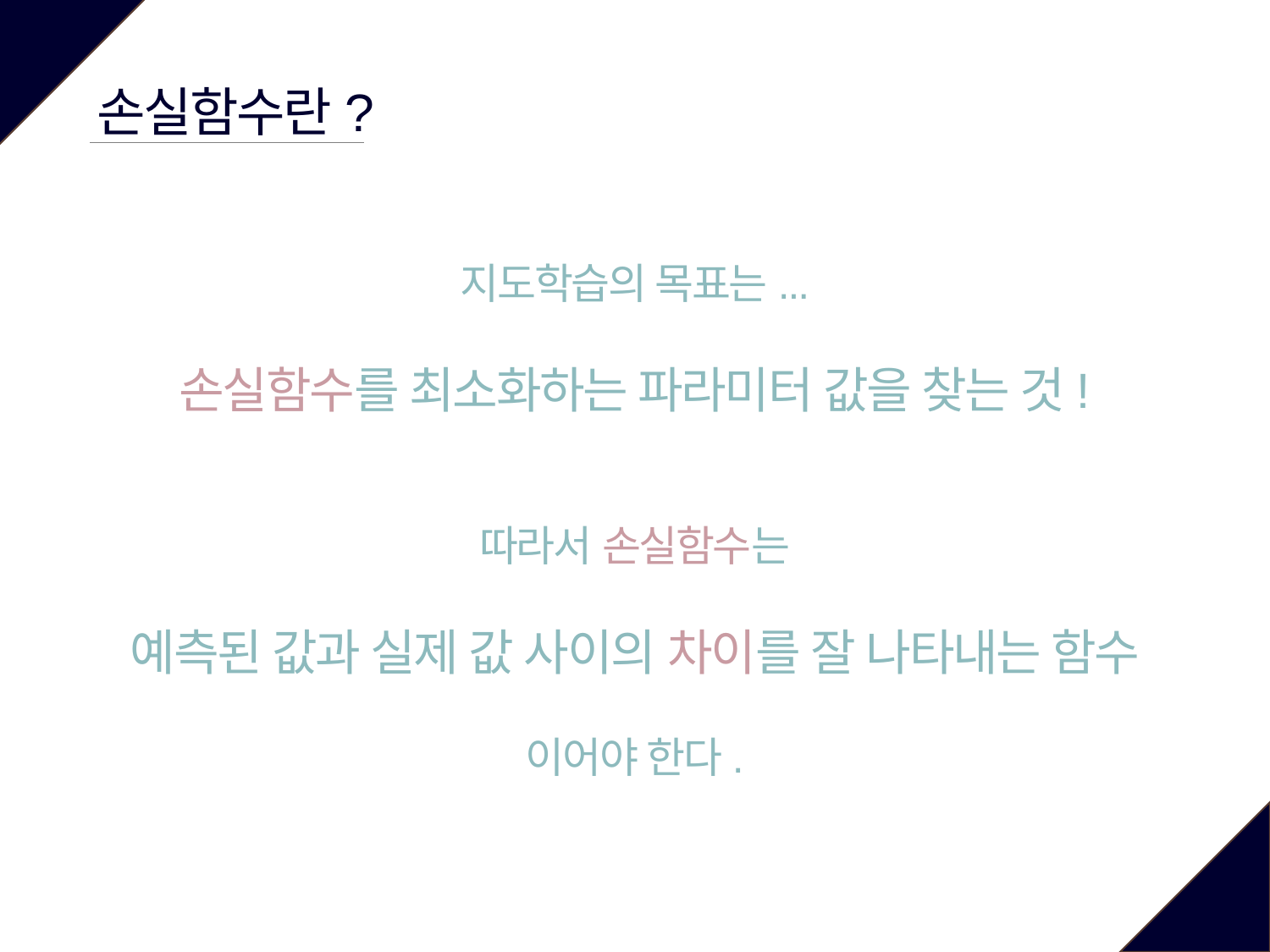

손실함수란?
지도학습의 목표는...

손실함수를 최소화하는 파라미터 값을 찾는 것!

따라서 손실함수는

예측된 값과 실제 값 사이의 차이를 잘 나타내는 함수

이어야 한다.